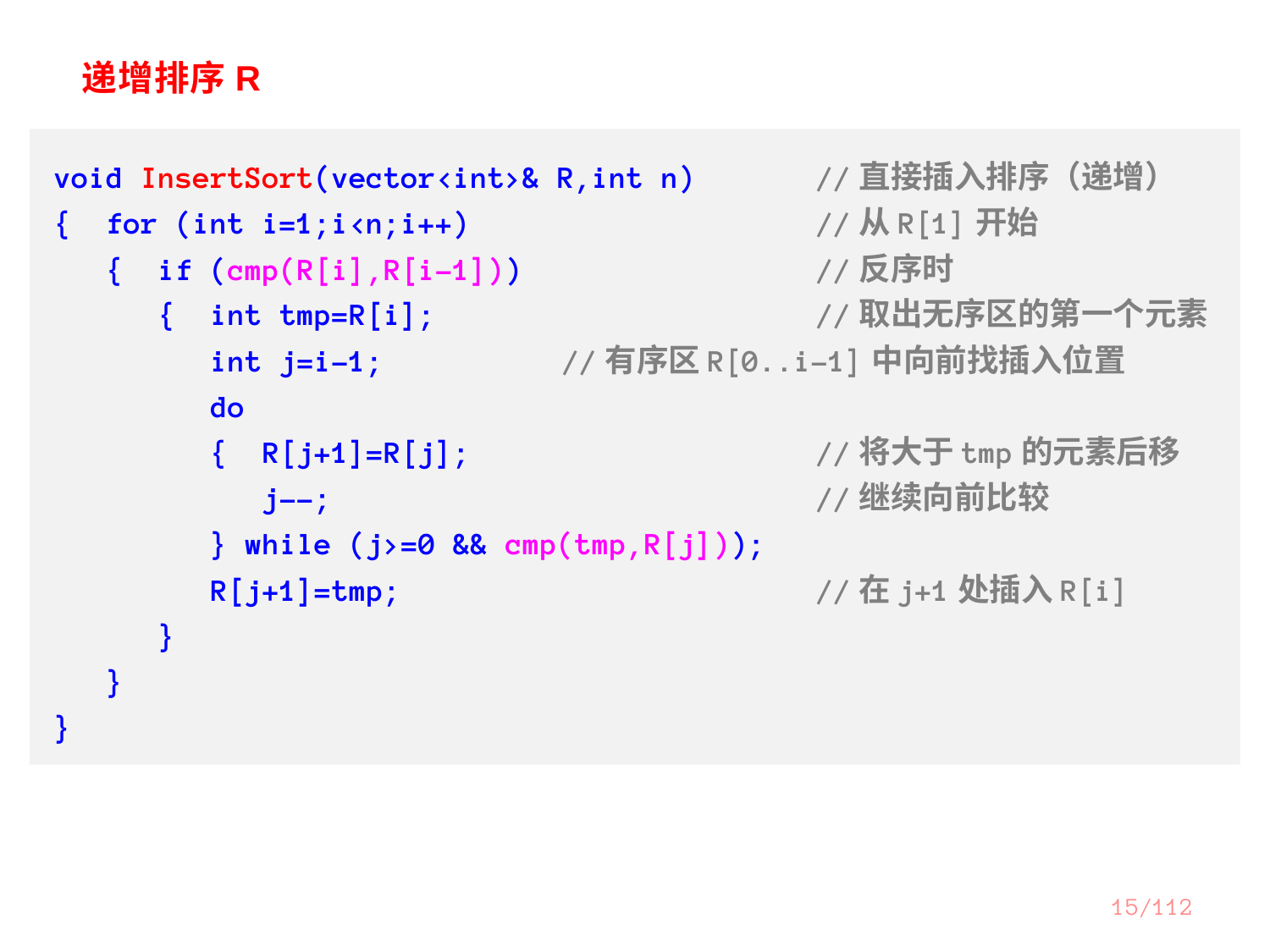

递增排序R
void InsertSort(vector<int>& R,int n) 	//直接插入排序（递增）
{  for (int i=1;i<n;i++)			//从R[1]开始
   {  if (cmp(R[i],R[i-1]))			//反序时
      {  int tmp=R[i];			//取出无序区的第一个元素
         int j=i-1;		//有序区R[0..i-1]中向前找插入位置
         do
         {  R[j+1]=R[j];			//将大于tmp的元素后移
            j--;				//继续向前比较
         } while (j>=0 && cmp(tmp,R[j]));
         R[j+1]=tmp;				//在j+1处插入R[i]
      }
   }
}
15/112